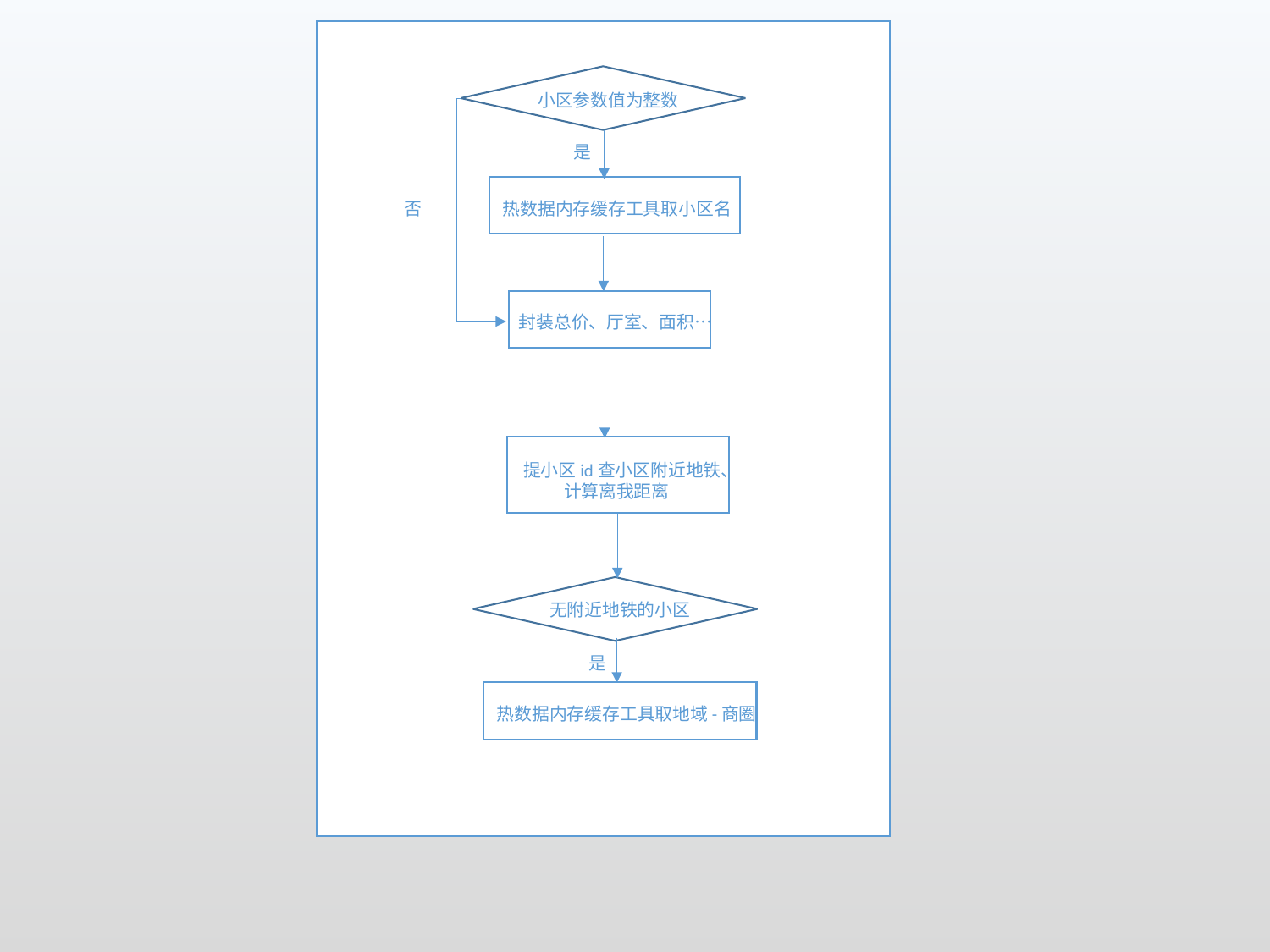

小区参数值为整数
是

热数据内存缓存工具取小区名
否

封装总价、厅室、面积…

提小区id查小区附近地铁、
         计算离我距离

无附近地铁的小区
是

热数据内存缓存工具取地域-商圈